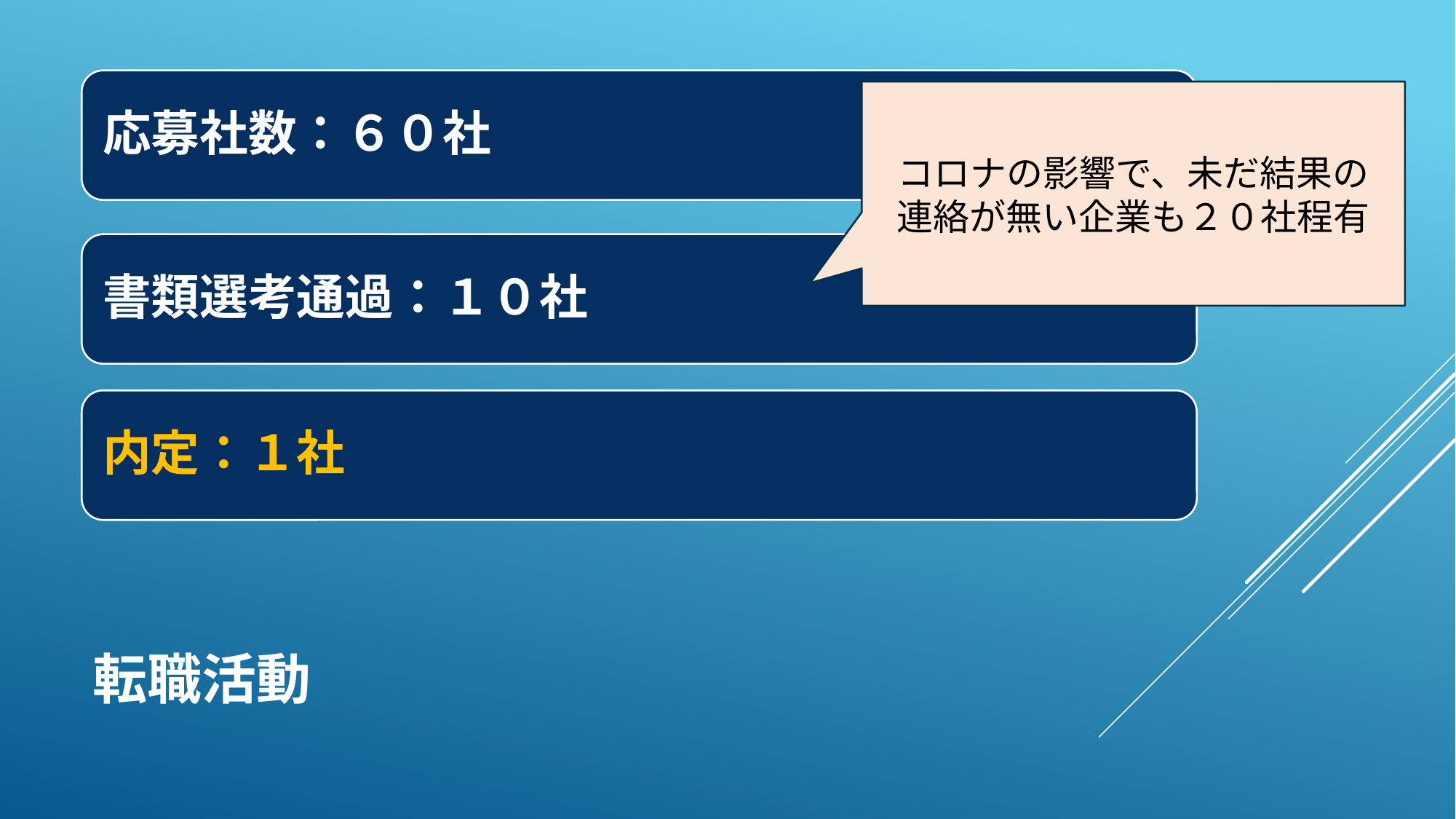

応募社数：６０社
コロナの影響で、未だ結果の
連絡が無い企業も２０社程有

書類選考通過：１０社

内定：１社
# 転職活動